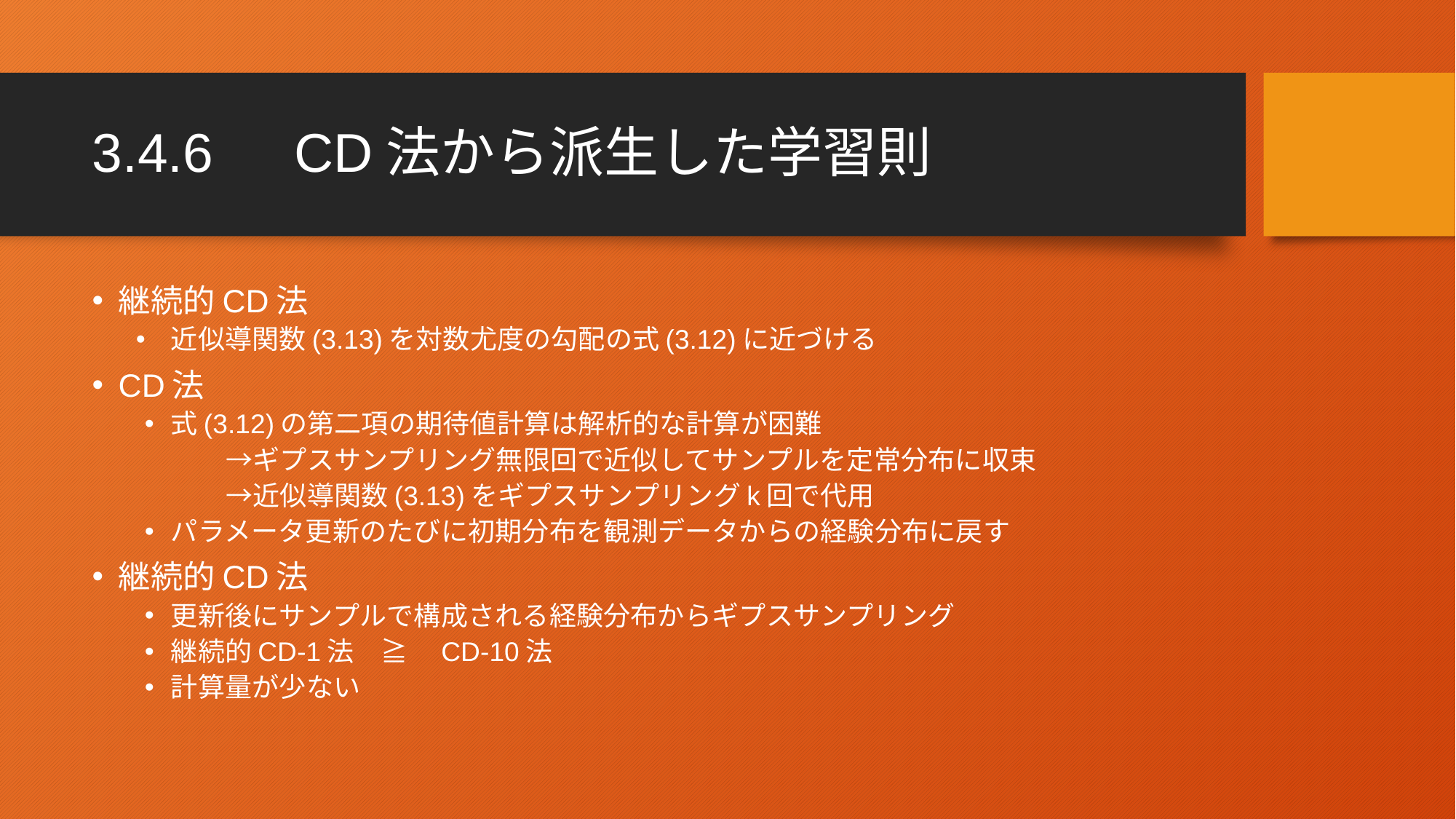

# 3.4.6　CD法から派生した学習則
継続的CD法
近似導関数(3.13)を対数尤度の勾配の式(3.12)に近づける
CD法
式(3.12)の第二項の期待値計算は解析的な計算が困難
　　　→ギプスサンプリング無限回で近似してサンプルを定常分布に収束
　　　→近似導関数(3.13)をギプスサンプリングk回で代用
パラメータ更新のたびに初期分布を観測データからの経験分布に戻す
継続的CD法
更新後にサンプルで構成される経験分布からギプスサンプリング
継続的CD-1法　≧　CD-10法
計算量が少ない